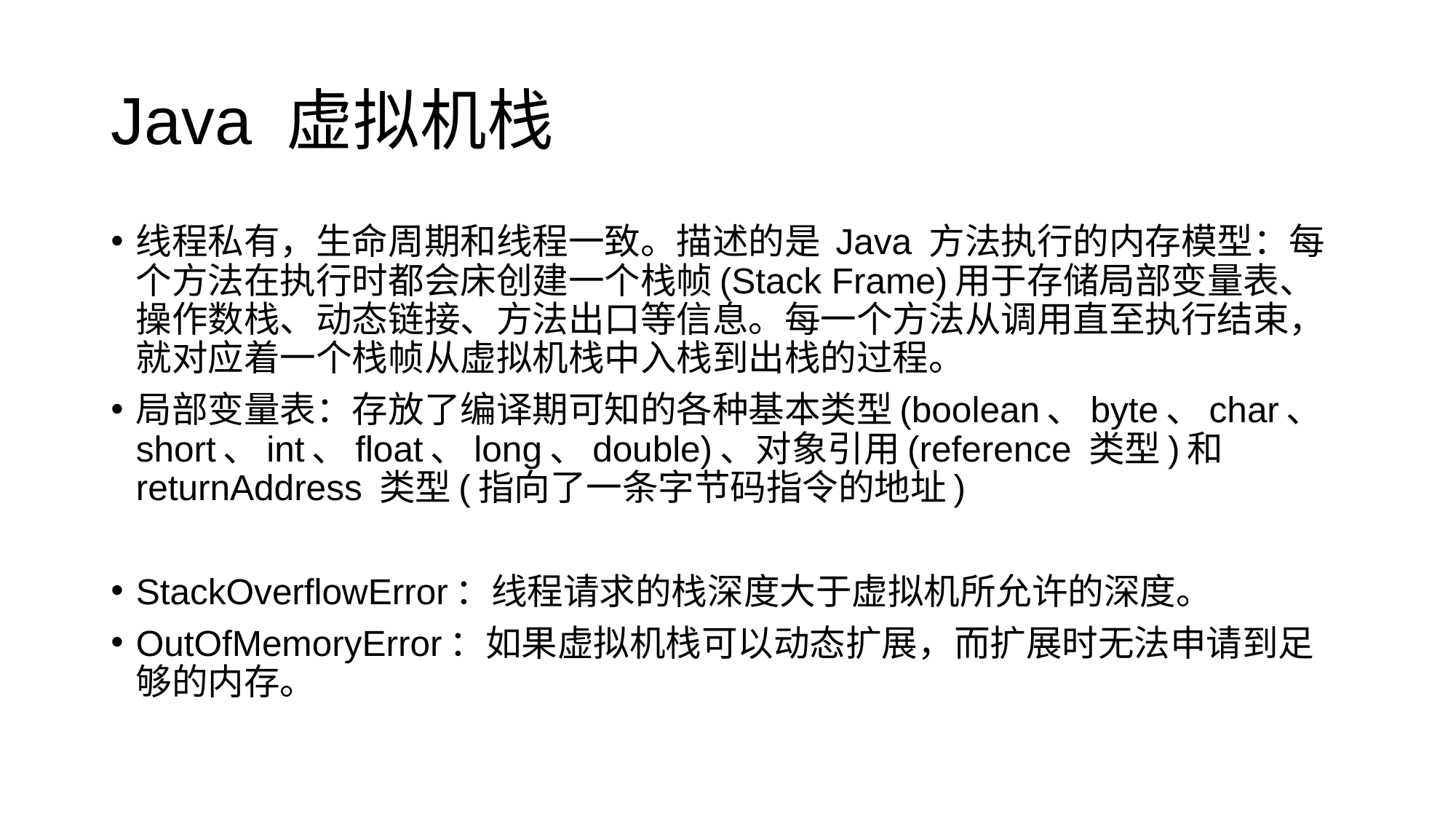

# Java 虚拟机栈
线程私有，生命周期和线程一致。描述的是 Java 方法执行的内存模型：每个方法在执行时都会床创建一个栈帧(Stack Frame)用于存储局部变量表、操作数栈、动态链接、方法出口等信息。每一个方法从调用直至执行结束，就对应着一个栈帧从虚拟机栈中入栈到出栈的过程。
局部变量表：存放了编译期可知的各种基本类型(boolean、byte、char、short、int、float、long、double)、对象引用(reference 类型)和 returnAddress 类型(指向了一条字节码指令的地址)

StackOverflowError：线程请求的栈深度大于虚拟机所允许的深度。
OutOfMemoryError：如果虚拟机栈可以动态扩展，而扩展时无法申请到足够的内存。